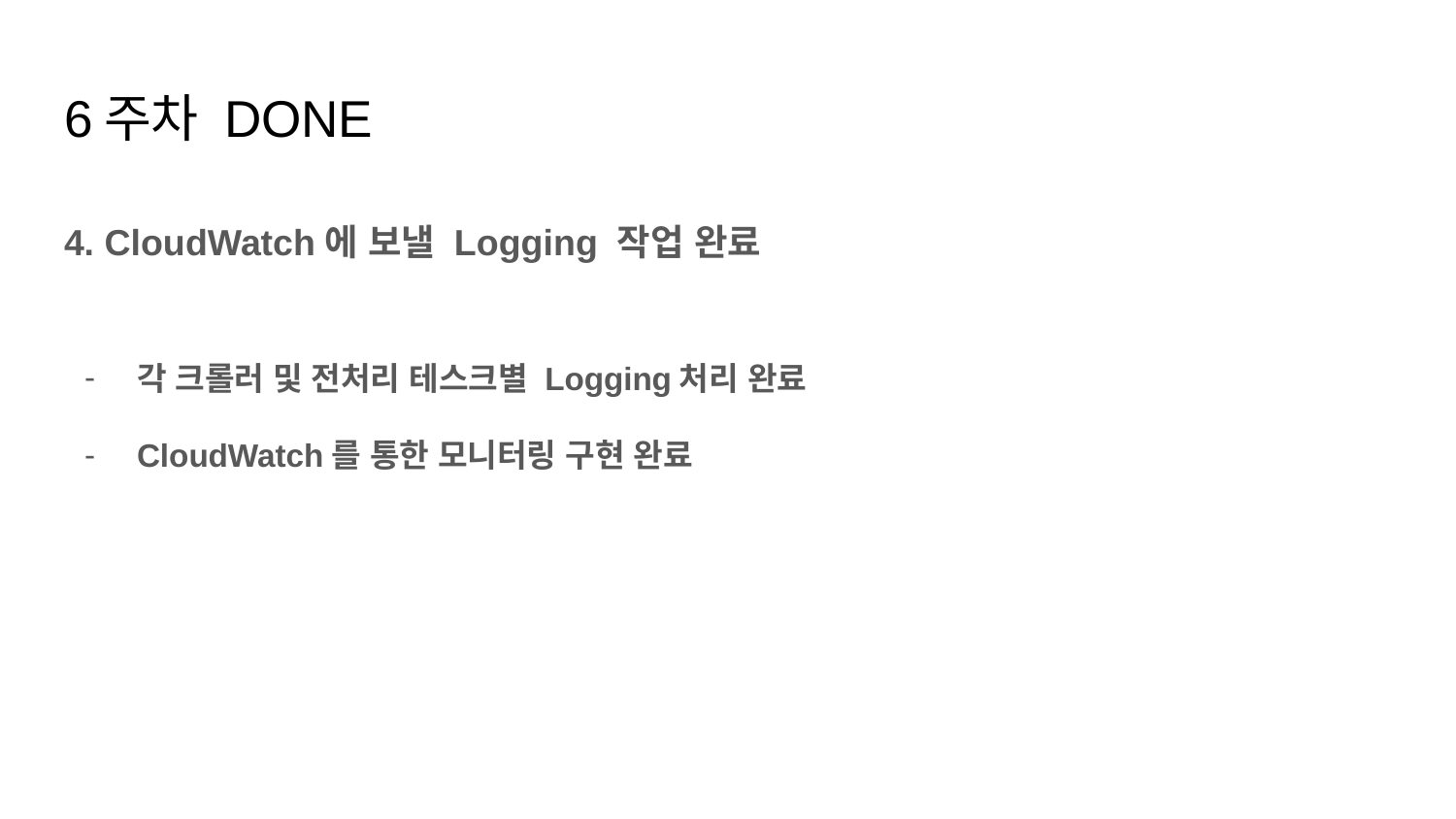

# 6주차 DONE
4. CloudWatch에 보낼 Logging 작업 완료

각 크롤러 및 전처리 테스크별 Logging처리 완료
CloudWatch를 통한 모니터링 구현 완료